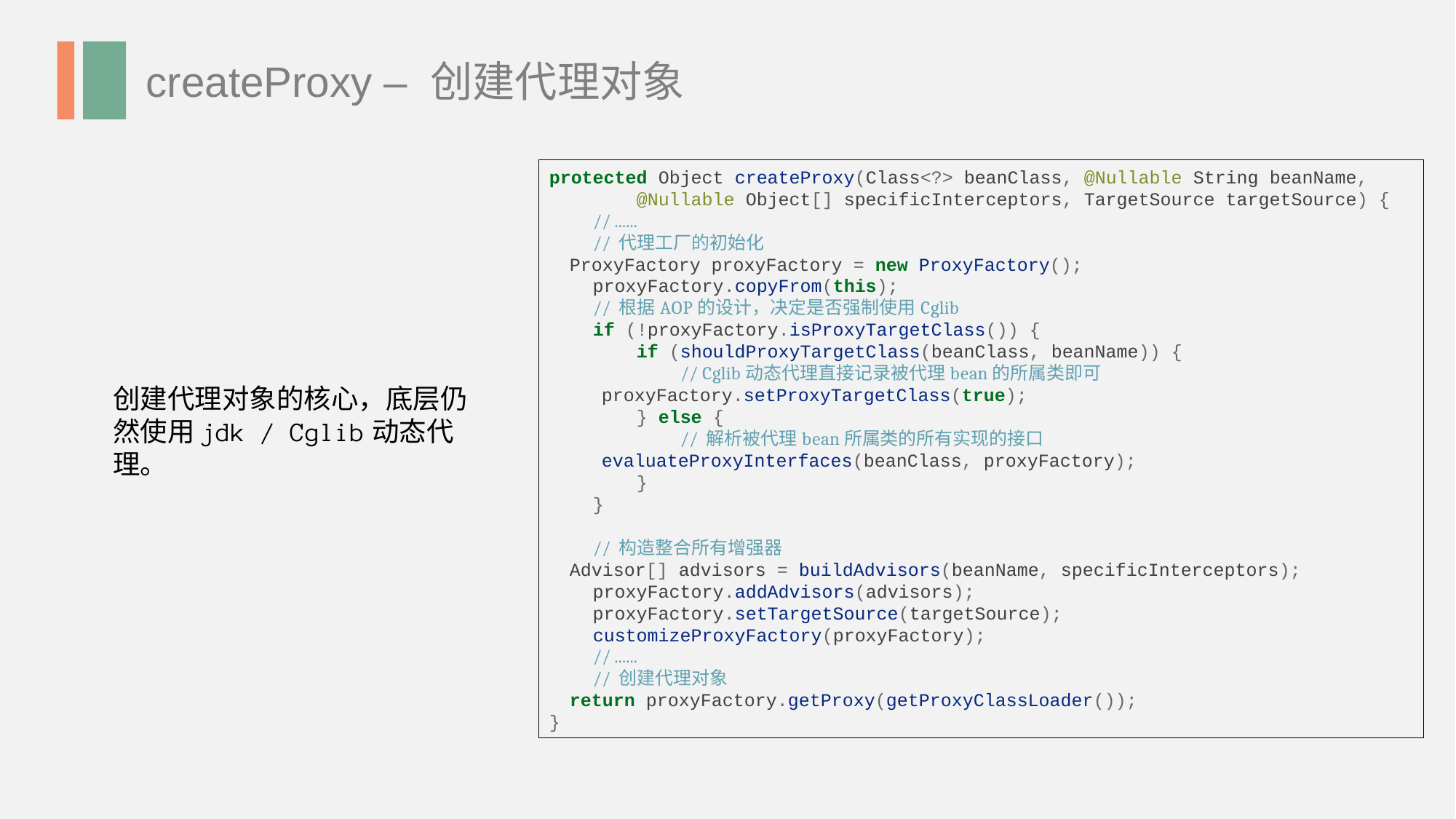

createProxy – 创建代理对象
protected Object createProxy(Class<?> beanClass, @Nullable String beanName,
        @Nullable Object[] specificInterceptors, TargetSource targetSource) {
    // ......
    // 代理工厂的初始化
    ProxyFactory proxyFactory = new ProxyFactory();
    proxyFactory.copyFrom(this);
    // 根据AOP的设计，决定是否强制使用Cglib
    if (!proxyFactory.isProxyTargetClass()) {
        if (shouldProxyTargetClass(beanClass, beanName)) {
            // Cglib动态代理直接记录被代理bean的所属类即可
            proxyFactory.setProxyTargetClass(true);
        } else {
            // 解析被代理bean所属类的所有实现的接口
            evaluateProxyInterfaces(beanClass, proxyFactory);
        }
    }
    // 构造整合所有增强器
    Advisor[] advisors = buildAdvisors(beanName, specificInterceptors);
    proxyFactory.addAdvisors(advisors);
    proxyFactory.setTargetSource(targetSource);
    customizeProxyFactory(proxyFactory);
    // ......
    // 创建代理对象
    return proxyFactory.getProxy(getProxyClassLoader());
}
创建代理对象的核心，底层仍然使用jdk / Cglib动态代理。